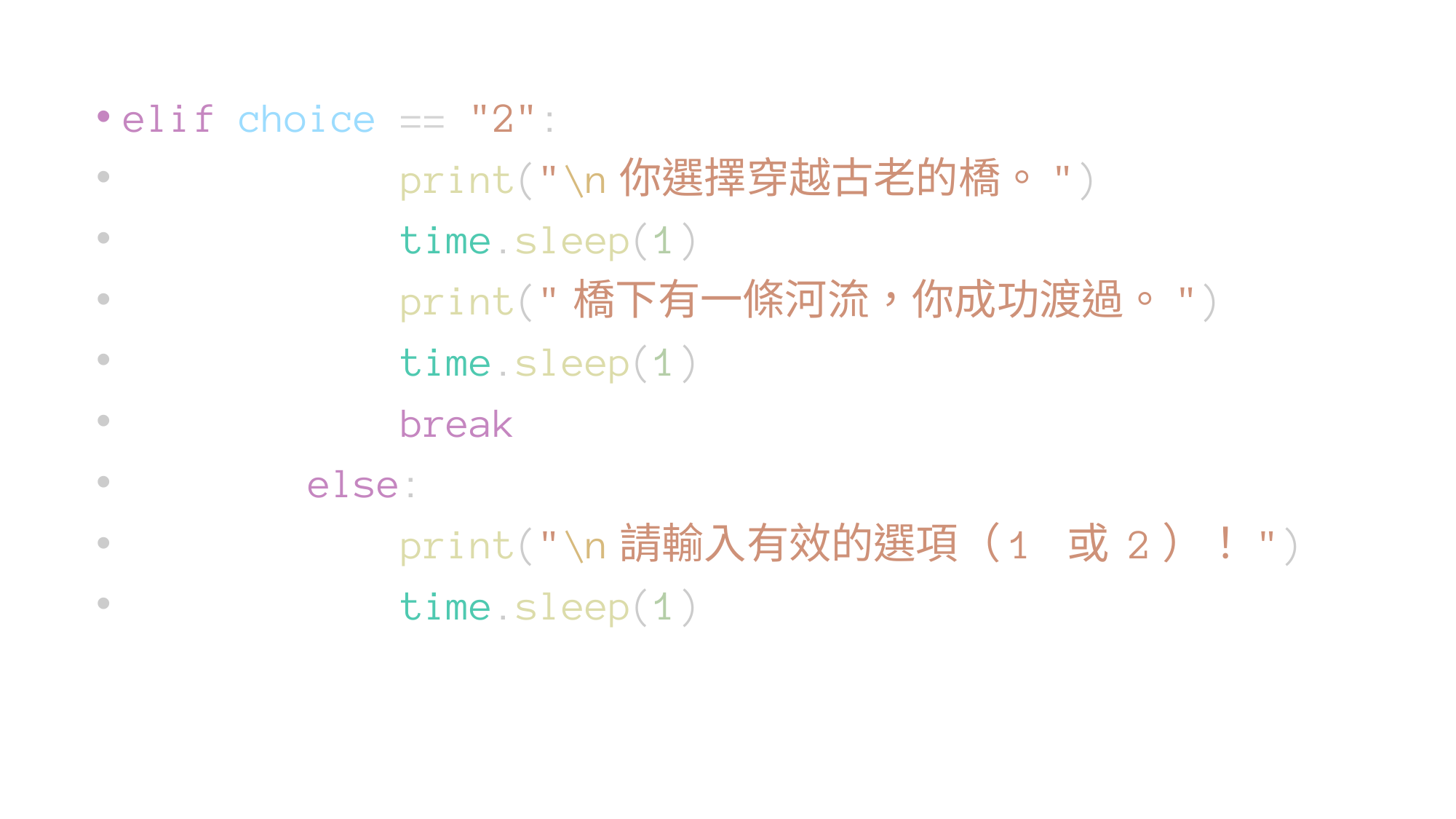

elif choice == "2":
            print("\n你選擇穿越古老的橋。")
            time.sleep(1)
            print("橋下有一條河流，你成功渡過。")
            time.sleep(1)
            break
        else:
            print("\n請輸入有效的選項（1 或 2）！")
            time.sleep(1)